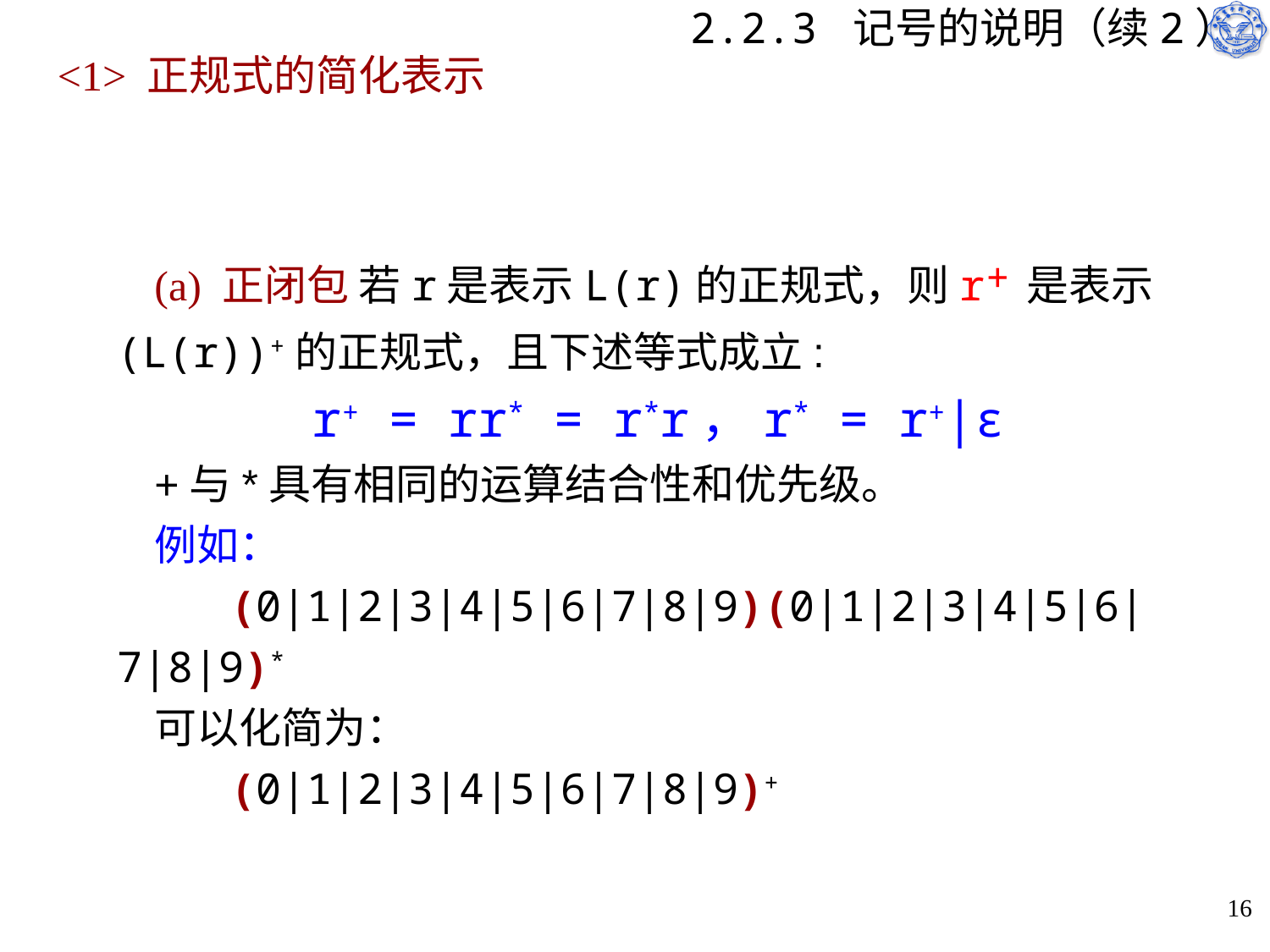

# 2.2.3 记号的说明（续2）
<1> 正规式的简化表示
(a) 正闭包 若r是表示L(r)的正规式，则r+是表示(L(r))+的正规式，且下述等式成立:
r+ = rr* = r*r，r* = r+|ε
+与*具有相同的运算结合性和优先级。
例如：
   (0|1|2|3|4|5|6|7|8|9)(0|1|2|3|4|5|6|7|8|9)*
可以化简为：
   (0|1|2|3|4|5|6|7|8|9)+
16